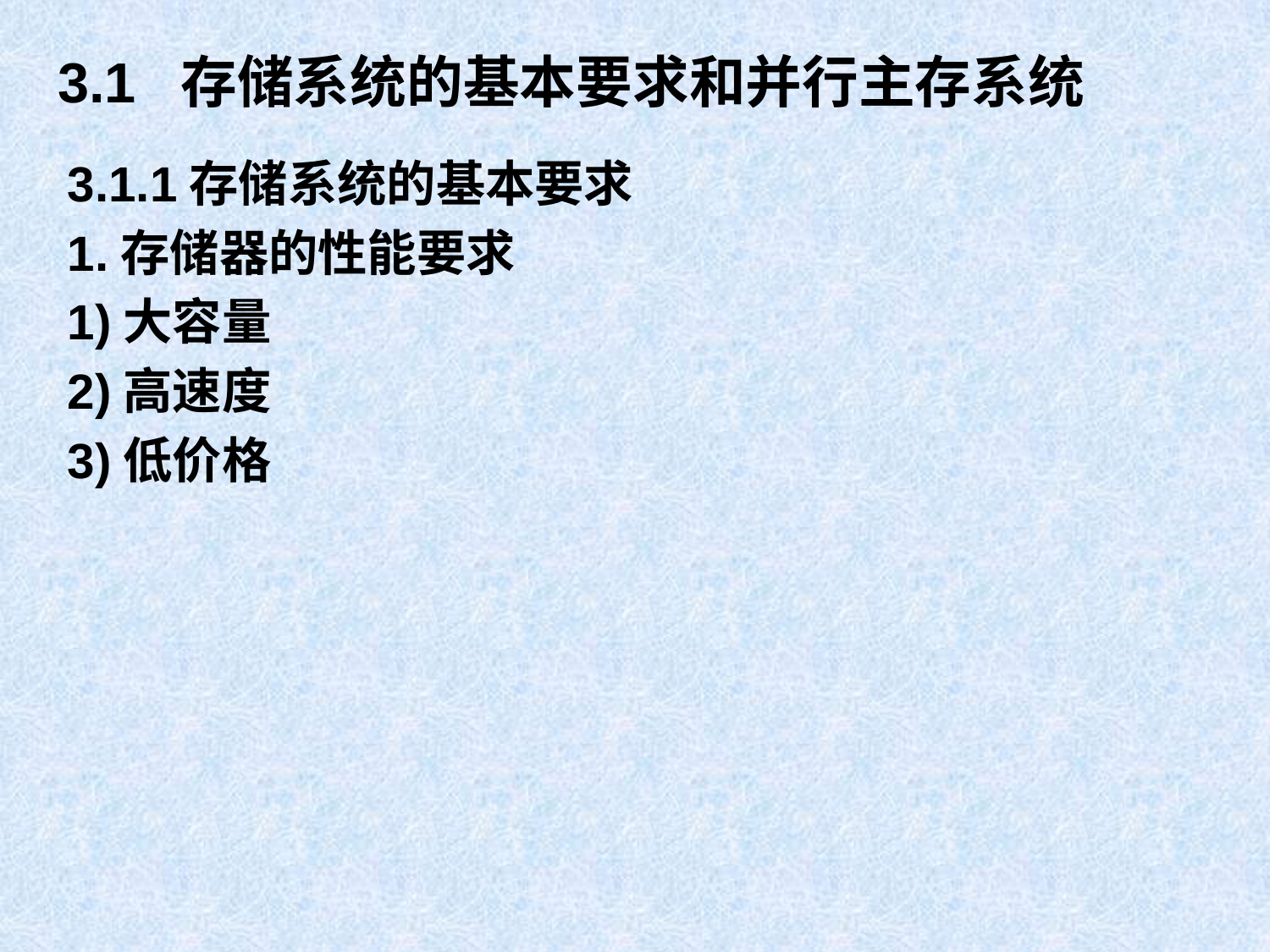

# 3.1  存储系统的基本要求和并行主存系统
3.1.1存储系统的基本要求
1.存储器的性能要求
1)大容量
2)高速度
3)低价格